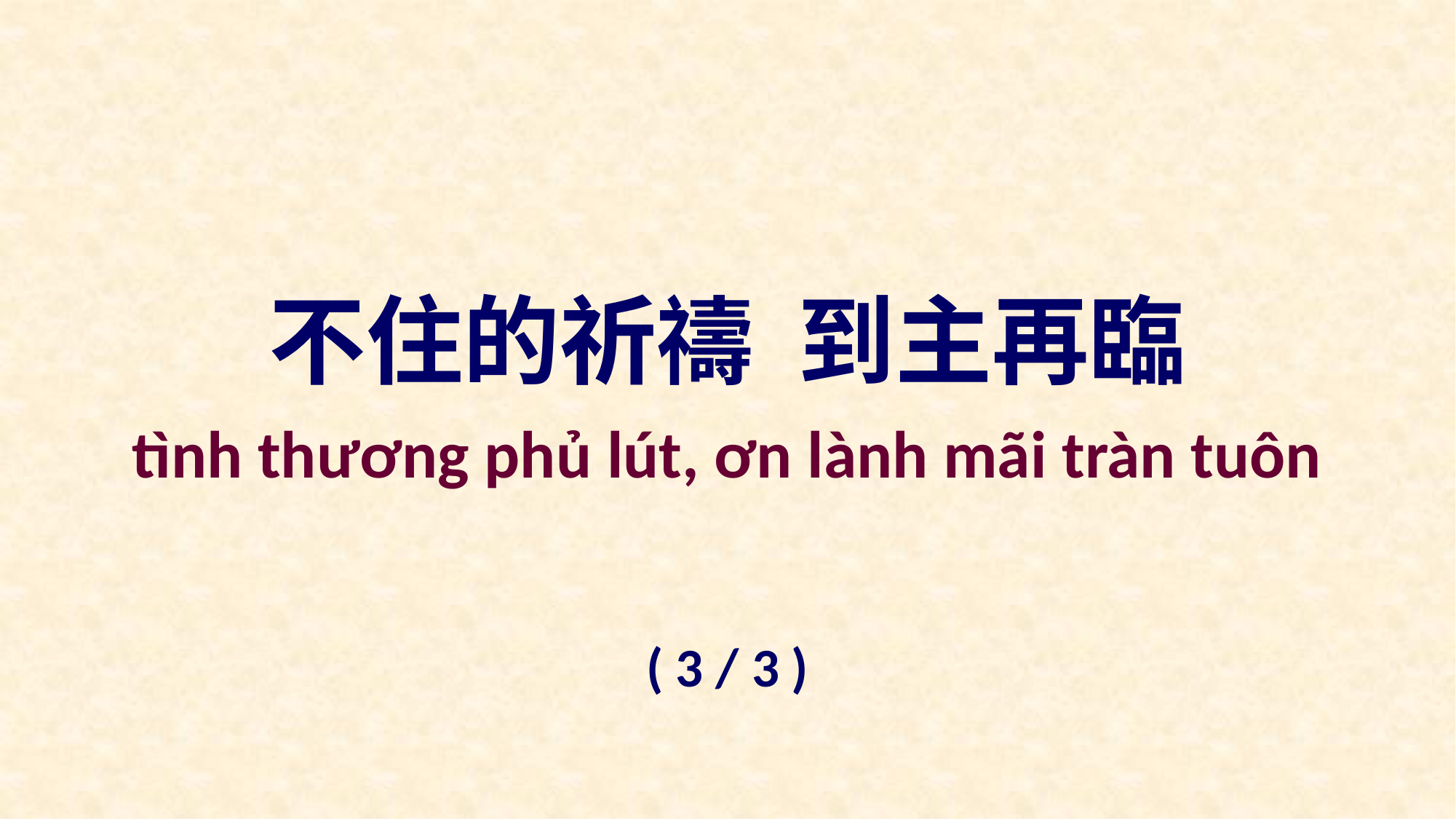

不住的祈禱  到主再臨
tình thương phủ lút, ơn lành mãi tràn tuôn
( 3 / 3 )